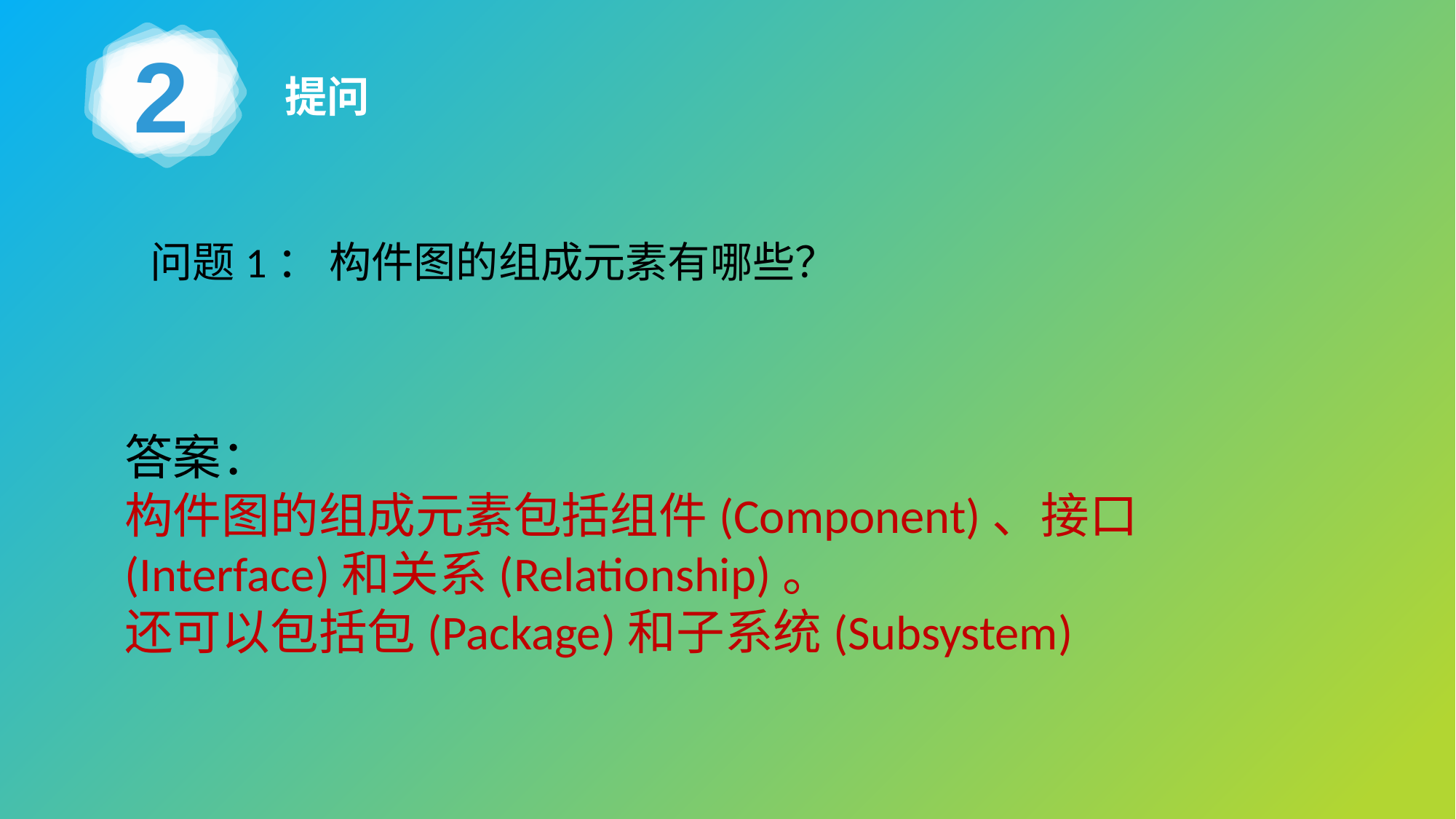

2

提问
问题1： 构件图的组成元素有哪些？
答案：
构件图的组成元素包括组件(Component)、接口 (Interface)和关系(Relationship)。
还可以包括包(Package)和子系统(Subsystem)